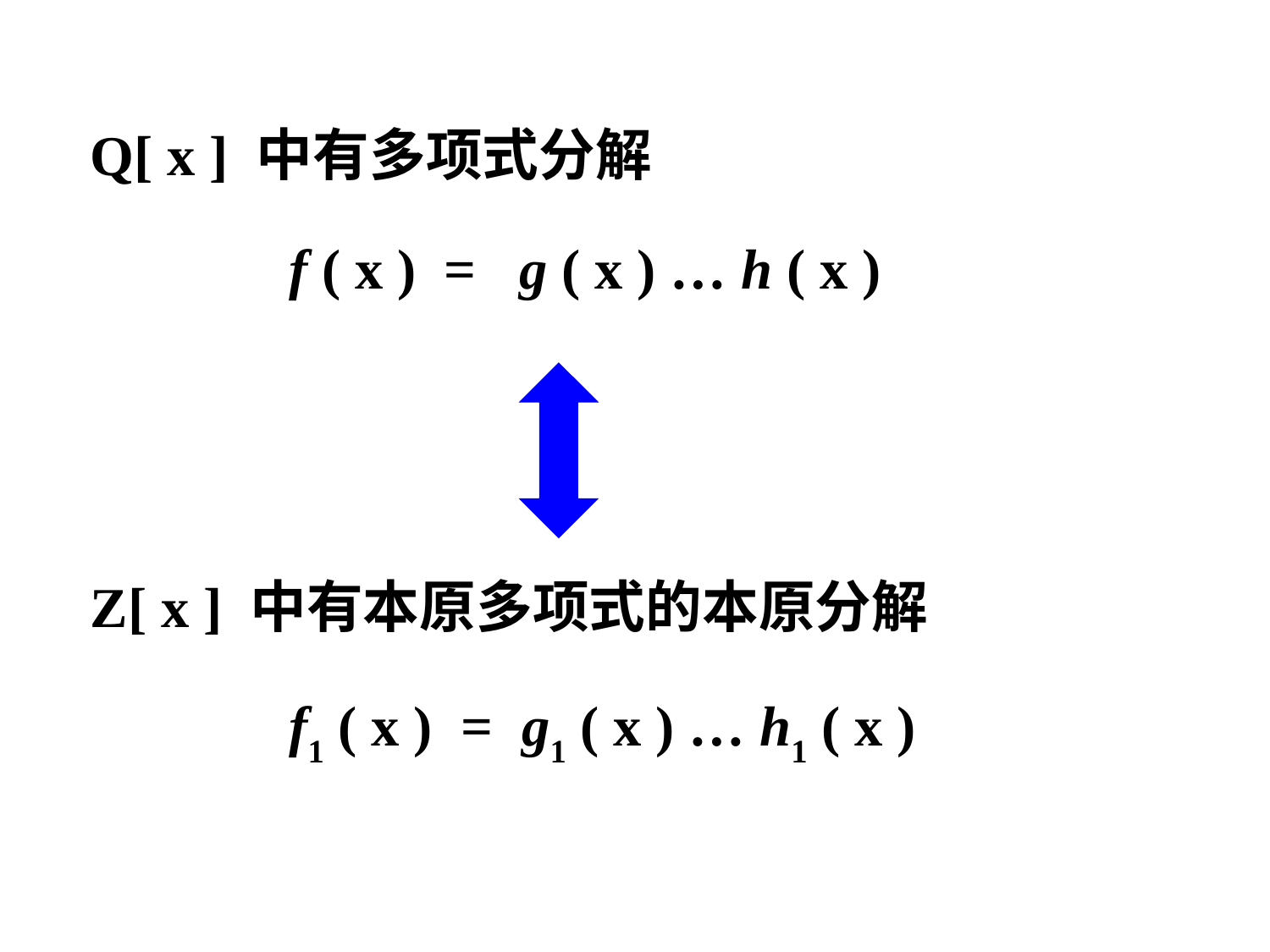

Q[ x ] 中有多项式分解
               f ( x )  =   g ( x ) … h ( x )

 Z[ x ] 中有本原多项式的本原分解
               f1 ( x )  =  g1 ( x ) … h1 ( x )